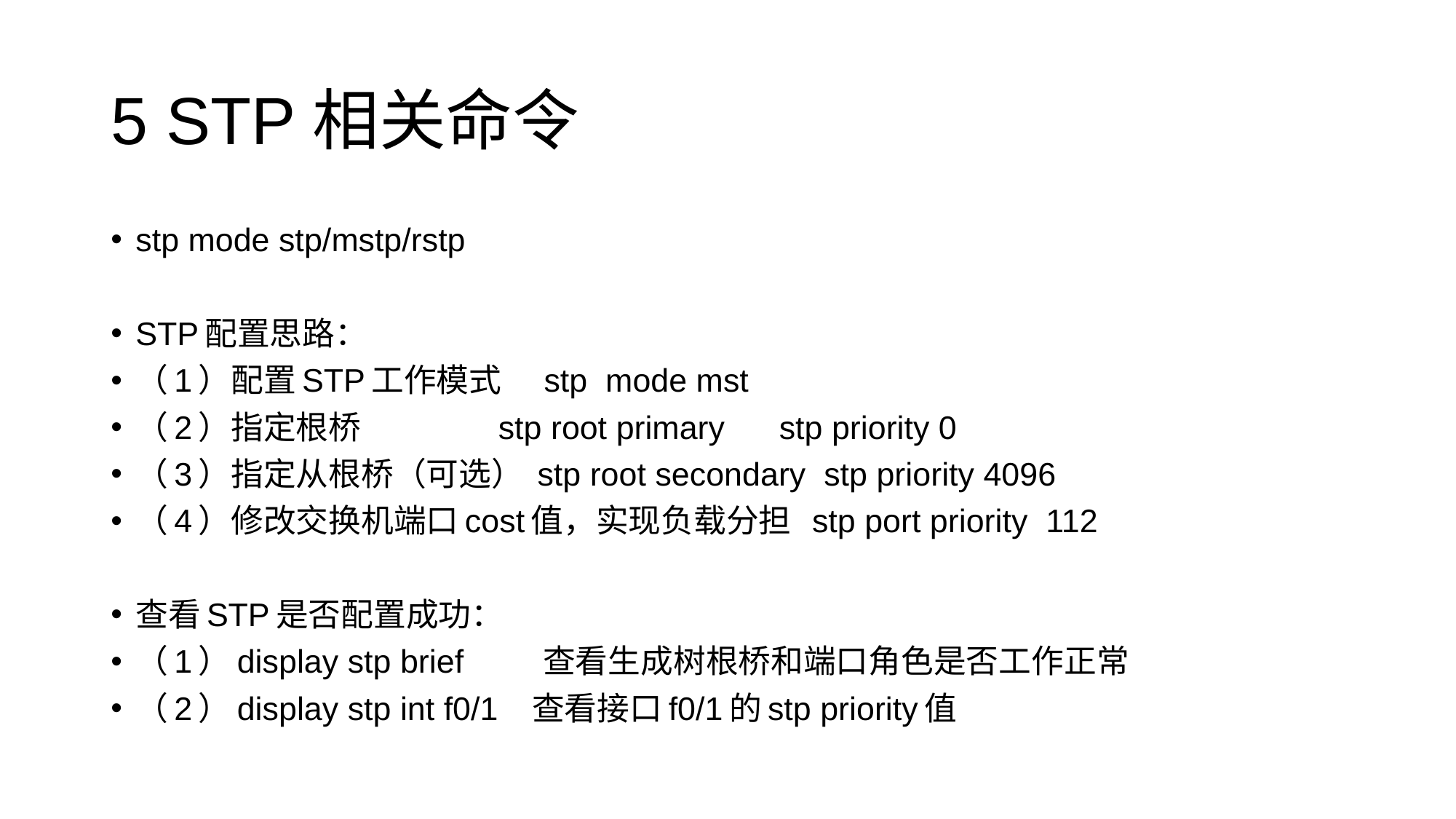

# 5 STP相关命令
stp mode stp/mstp/rstp

STP配置思路：
（1）配置STP工作模式     stp  mode mst
（2）指定根桥                  stp root primary      stp priority 0
（3）指定从根桥（可选） stp root secondary  stp priority 4096
（4）修改交换机端口cost值，实现负载分担  stp port priority  112

查看STP是否配置成功：
（1）display stp brief        查看生成树根桥和端口角色是否工作正常
（2）display stp int f0/1   查看接口f0/1的stp priority值